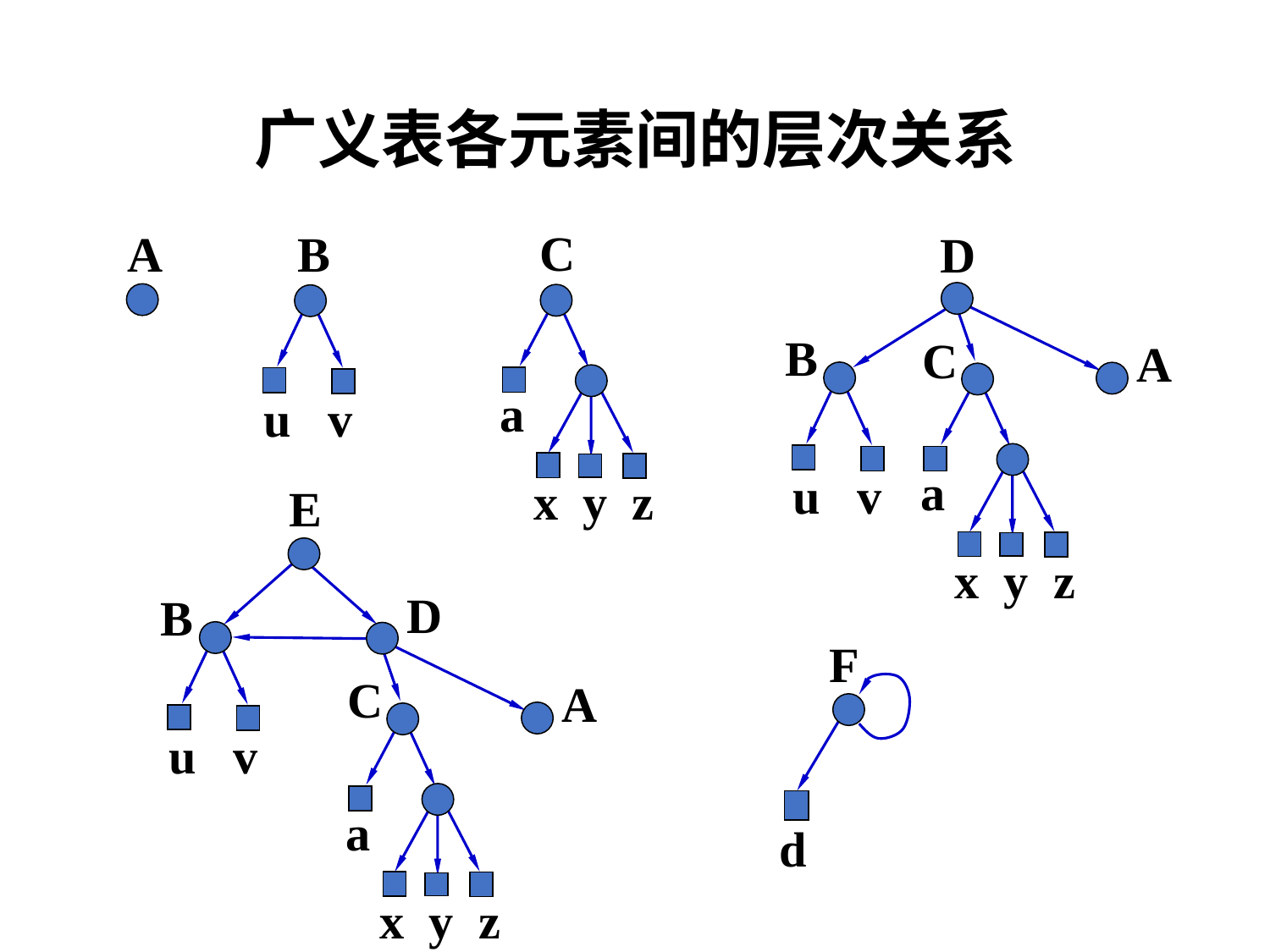

# 广义表各元素间的层次关系
C
B
A
D

B
C
A

a

x  y  z
u   v

a

x  y  z

u   v
E

D
B

C
A

a

x  y  z
u   v
F

d